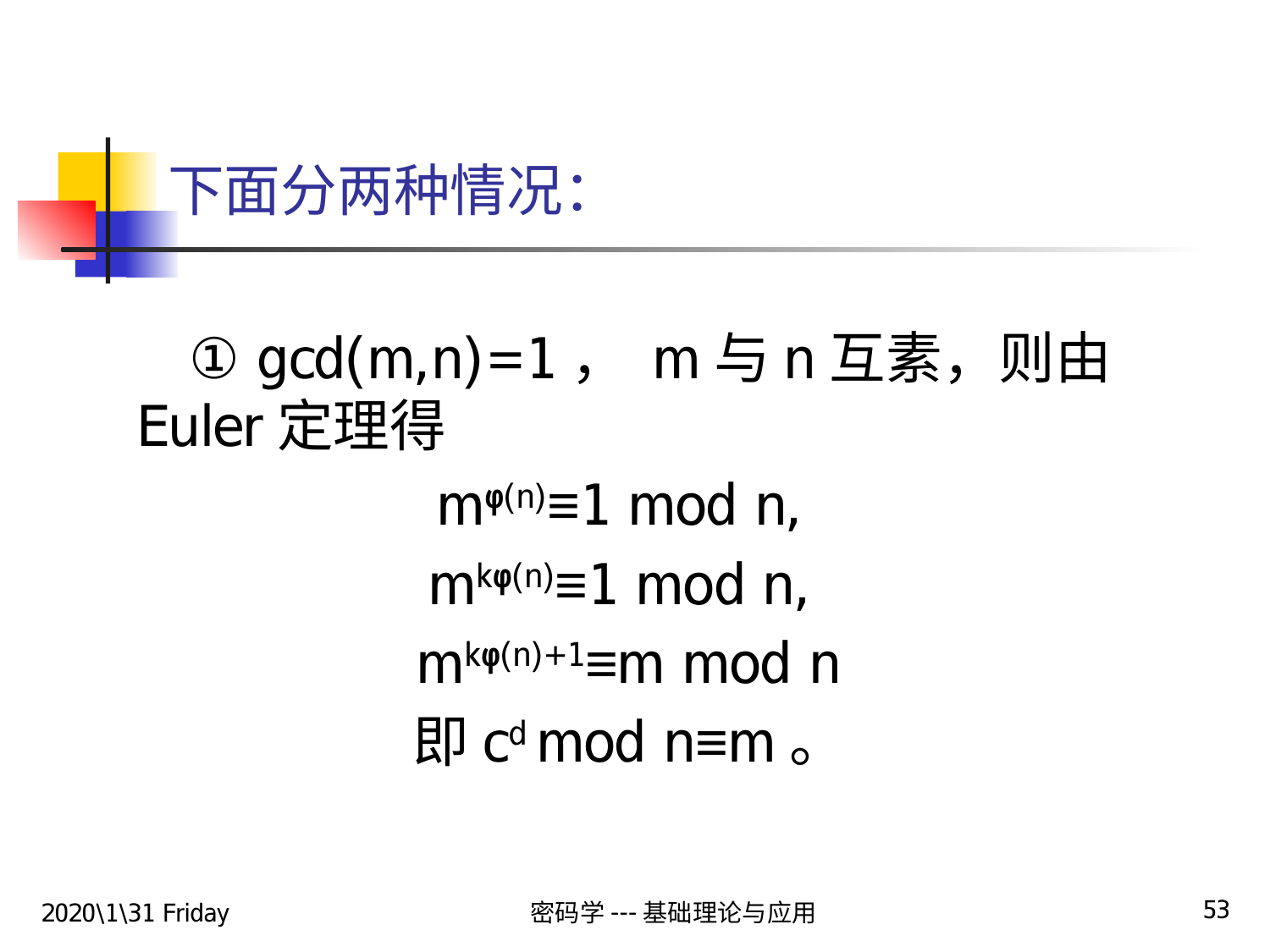

# 下面分两种情况：
   ① gcd(m,n)=1， m与n互素，则由Euler定理得
mφ(n)≡1 mod n,
mkφ(n)≡1 mod n,
mkφ(n)+1≡m mod n
即cd mod n≡m。
53
2020\1\31 Friday
密码学---基础理论与应用